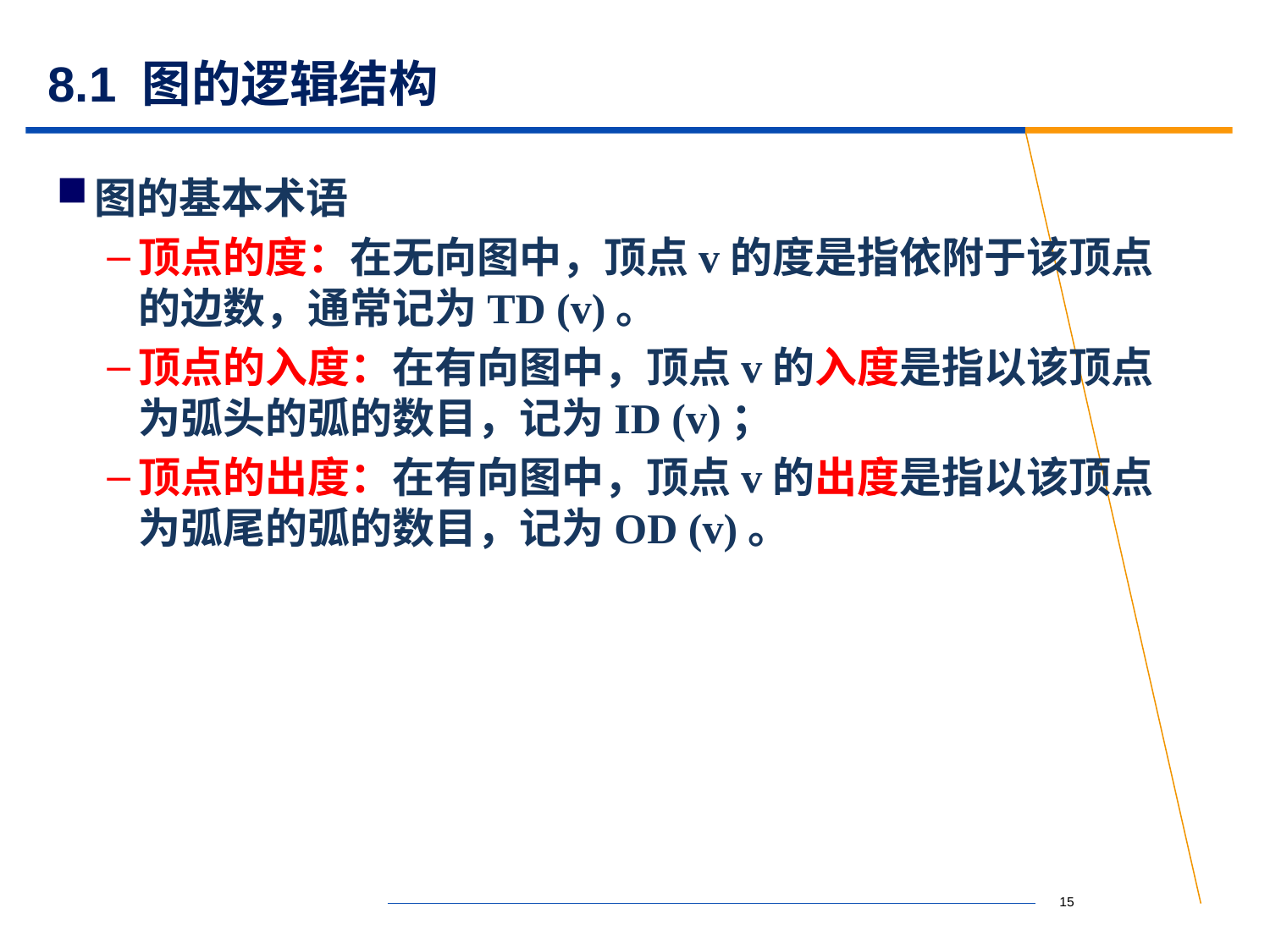

# 8.1 图的逻辑结构
图的基本术语
顶点的度：在无向图中，顶点v的度是指依附于该顶点的边数，通常记为TD (v)。
顶点的入度：在有向图中，顶点v的入度是指以该顶点为弧头的弧的数目，记为ID (v)；
顶点的出度：在有向图中，顶点v的出度是指以该顶点为弧尾的弧的数目，记为OD (v)。